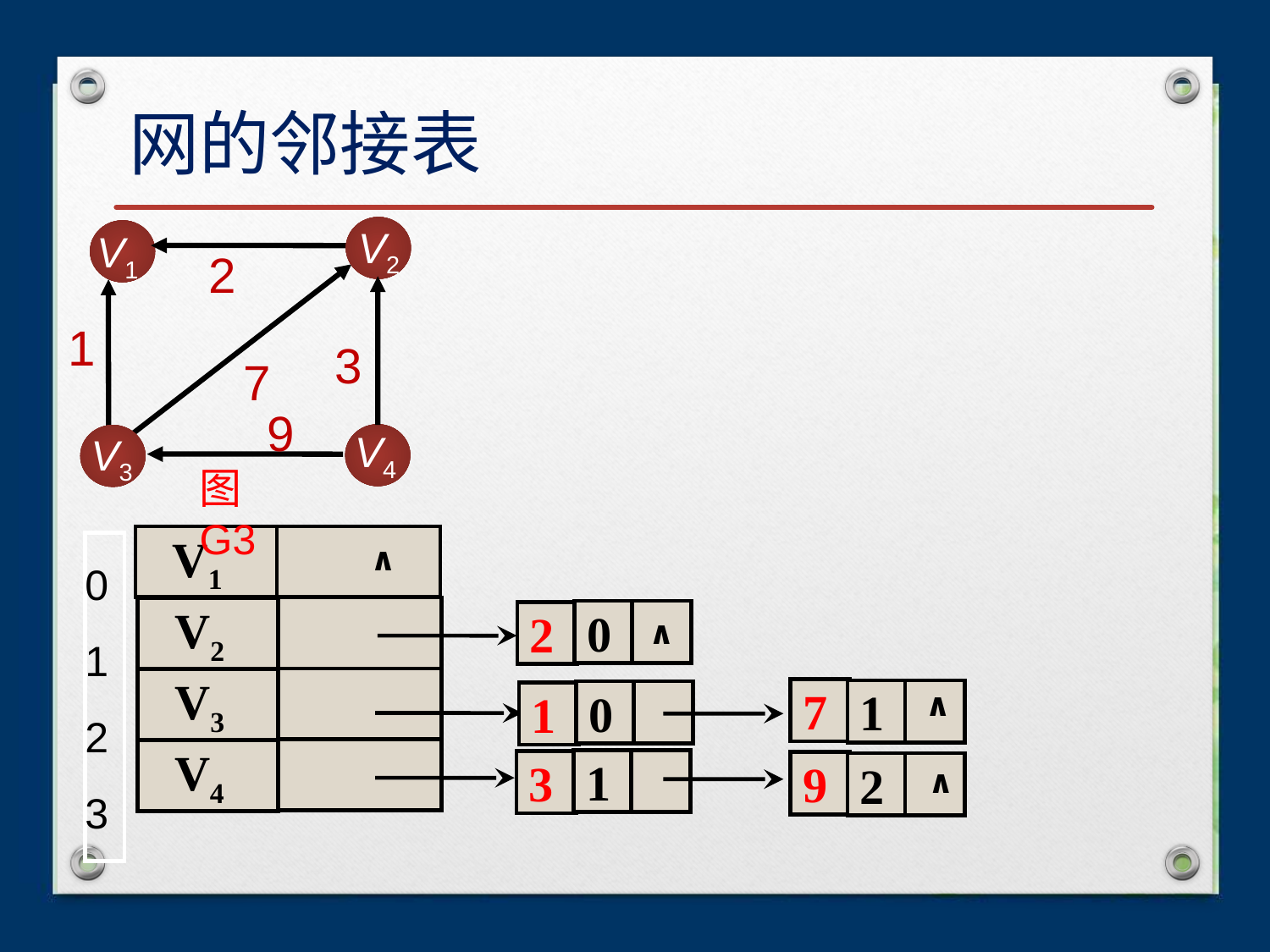

# 网的邻接表

V2

V1

V4

V3

2
1
3
7
9
图G3
  V1

0
1
2
3
∧

  V2
0

2
∧

  V3
∧
7
1

∧
0

1

  V4
1

3
9
2

∧